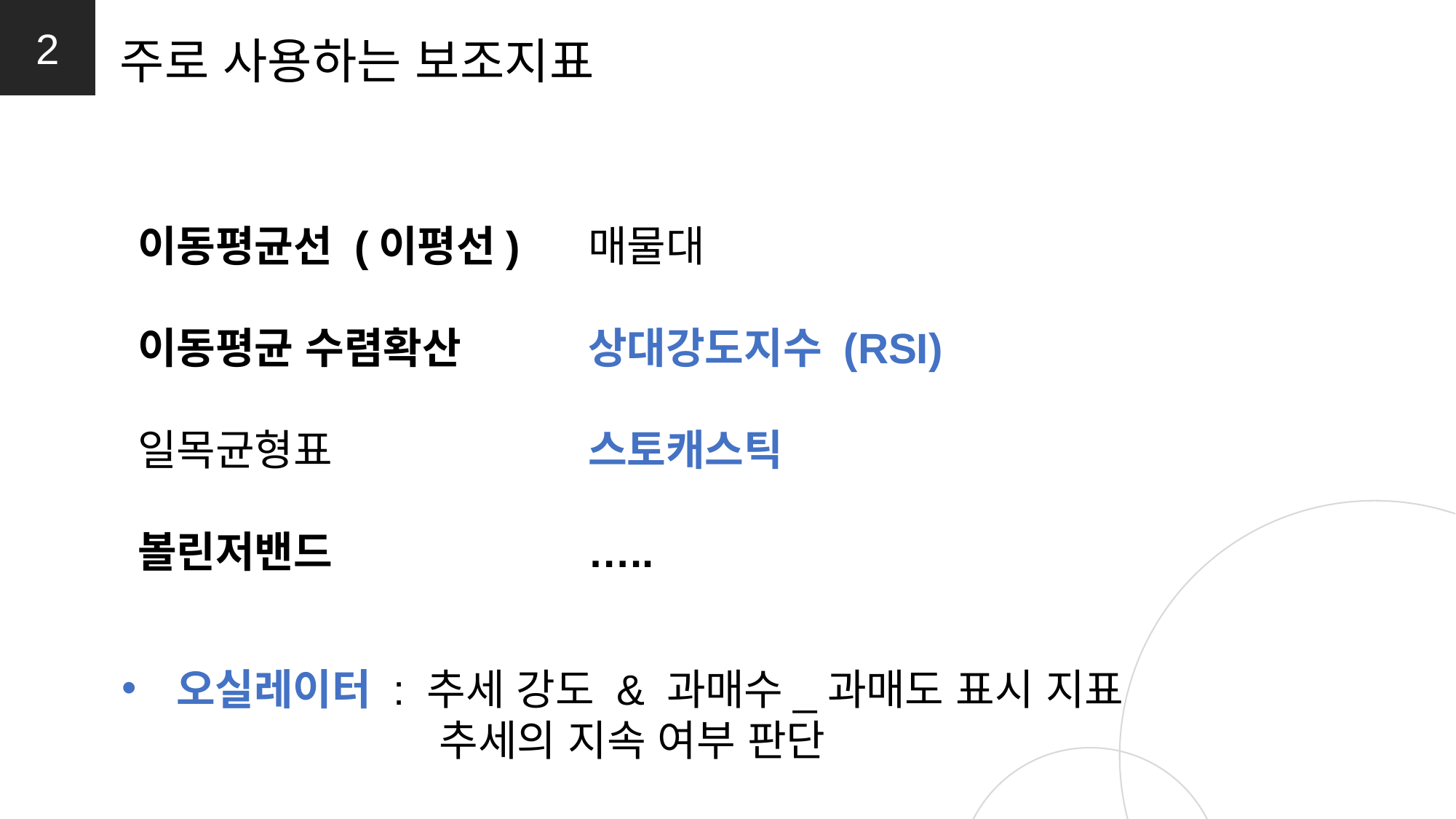

2
주로 사용하는 보조지표
이동평균선 (이평선)

이동평균 수렴확산

일목균형표

볼린저밴드

매물대

상대강도지수 (RSI)

스토캐스틱

…..

오실레이터 : 추세 강도 & 과매수_과매도 표시 지표
                          추세의 지속 여부 판단